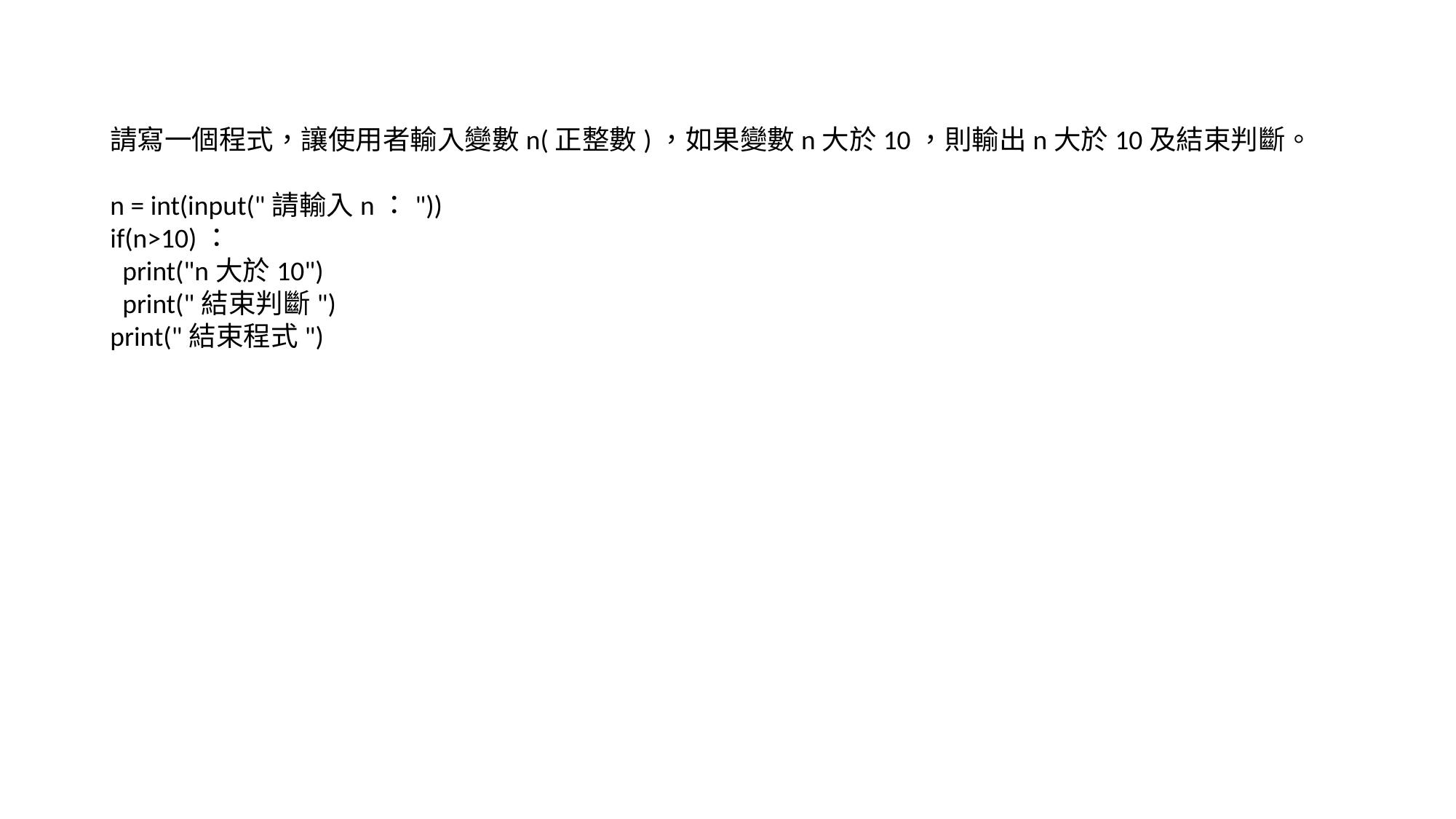

請寫一個程式，讓使用者輸入變數n(正整數)，如果變數n大於10，則輸出n大於10及結束判斷。

n = int(input("請輸入n："))
if(n>10)：
  print("n大於10")
  print("結束判斷")
print("結束程式")